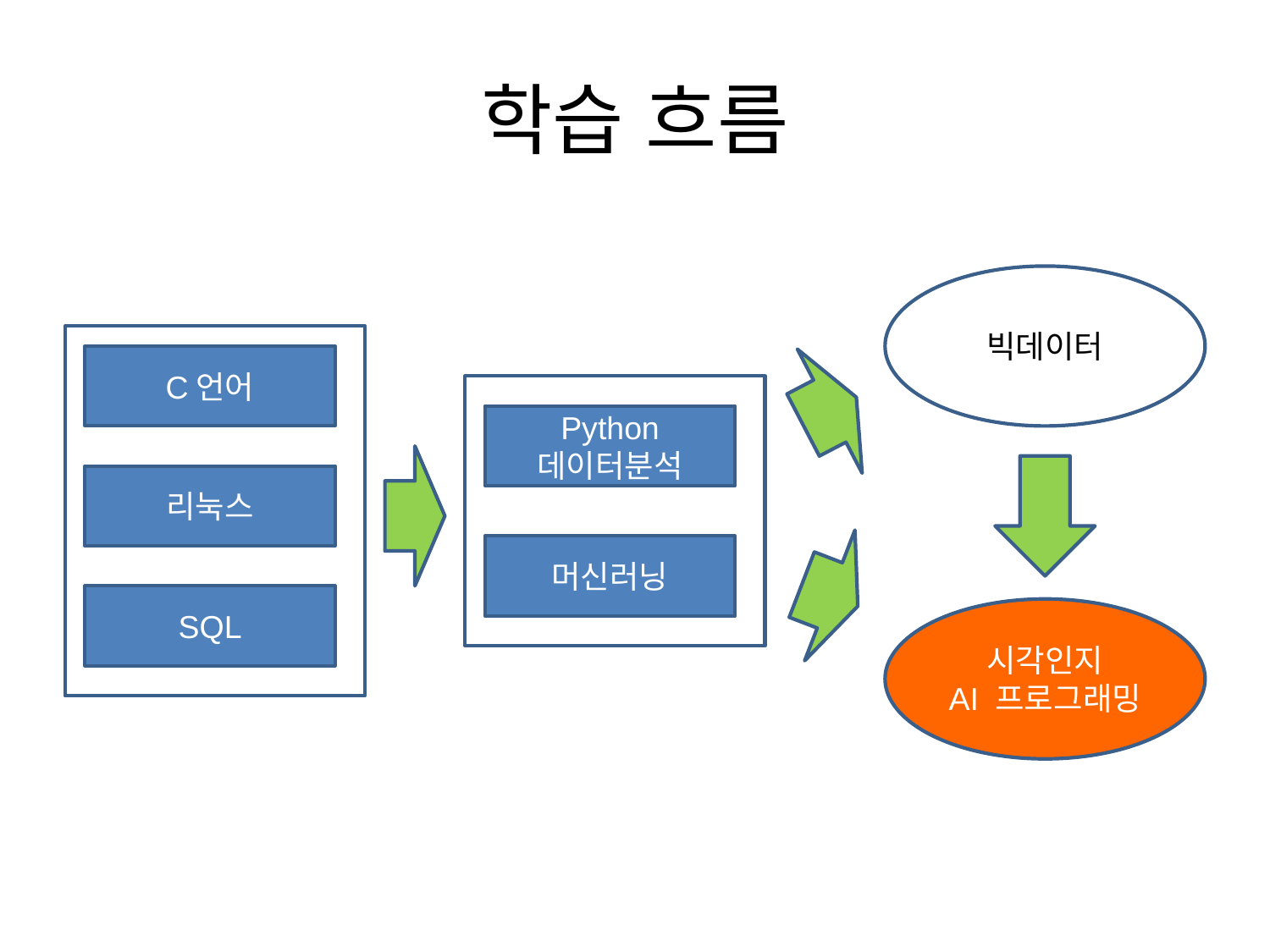

# 학습 흐름
빅데이터

C언어

Python
데이터분석

리눅스

머신러닝
SQL
시각인지
AI 프로그래밍